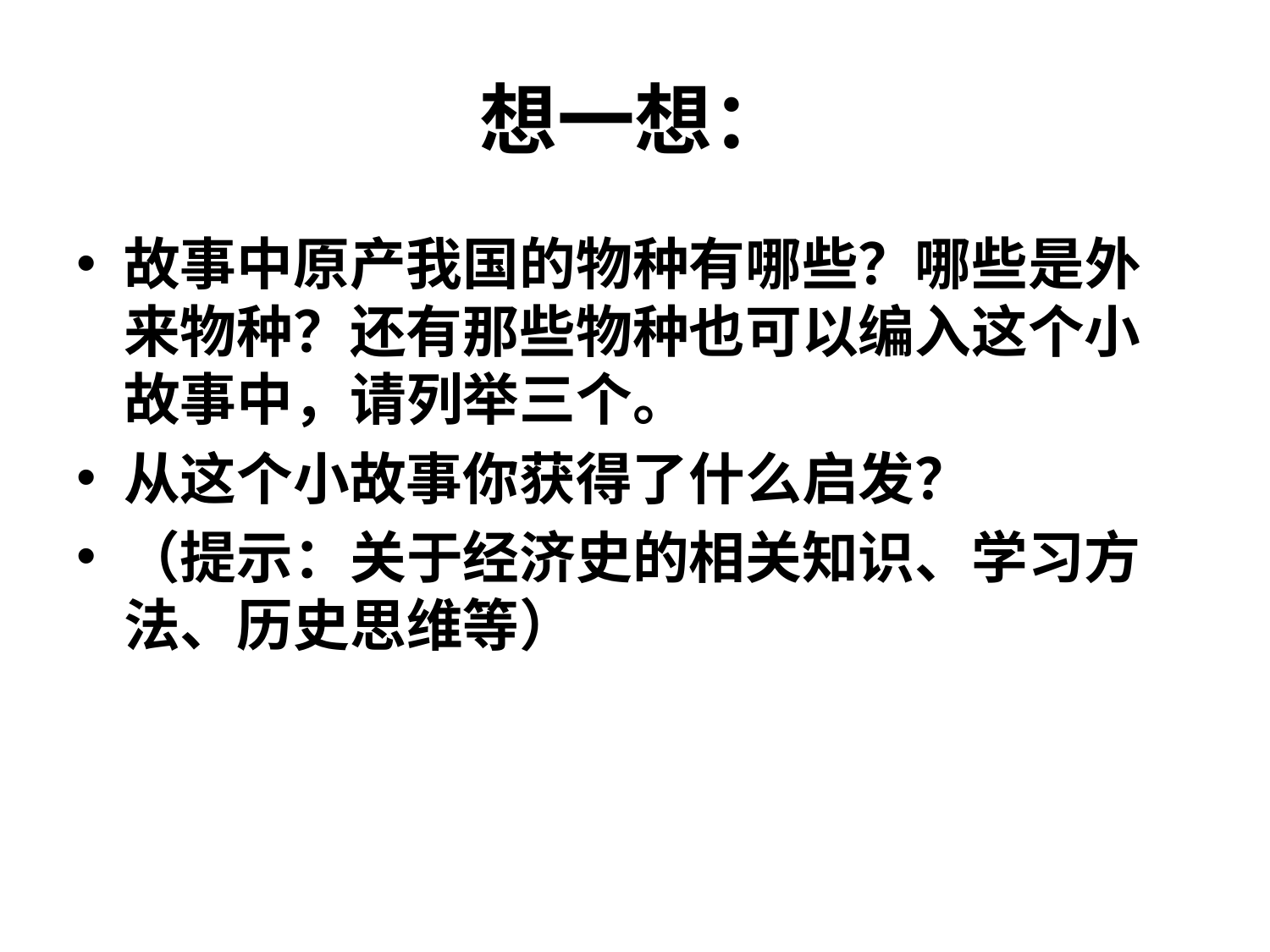

# 想一想：
故事中原产我国的物种有哪些？哪些是外来物种？还有那些物种也可以编入这个小故事中，请列举三个。
从这个小故事你获得了什么启发？
（提示：关于经济史的相关知识、学习方法、历史思维等）